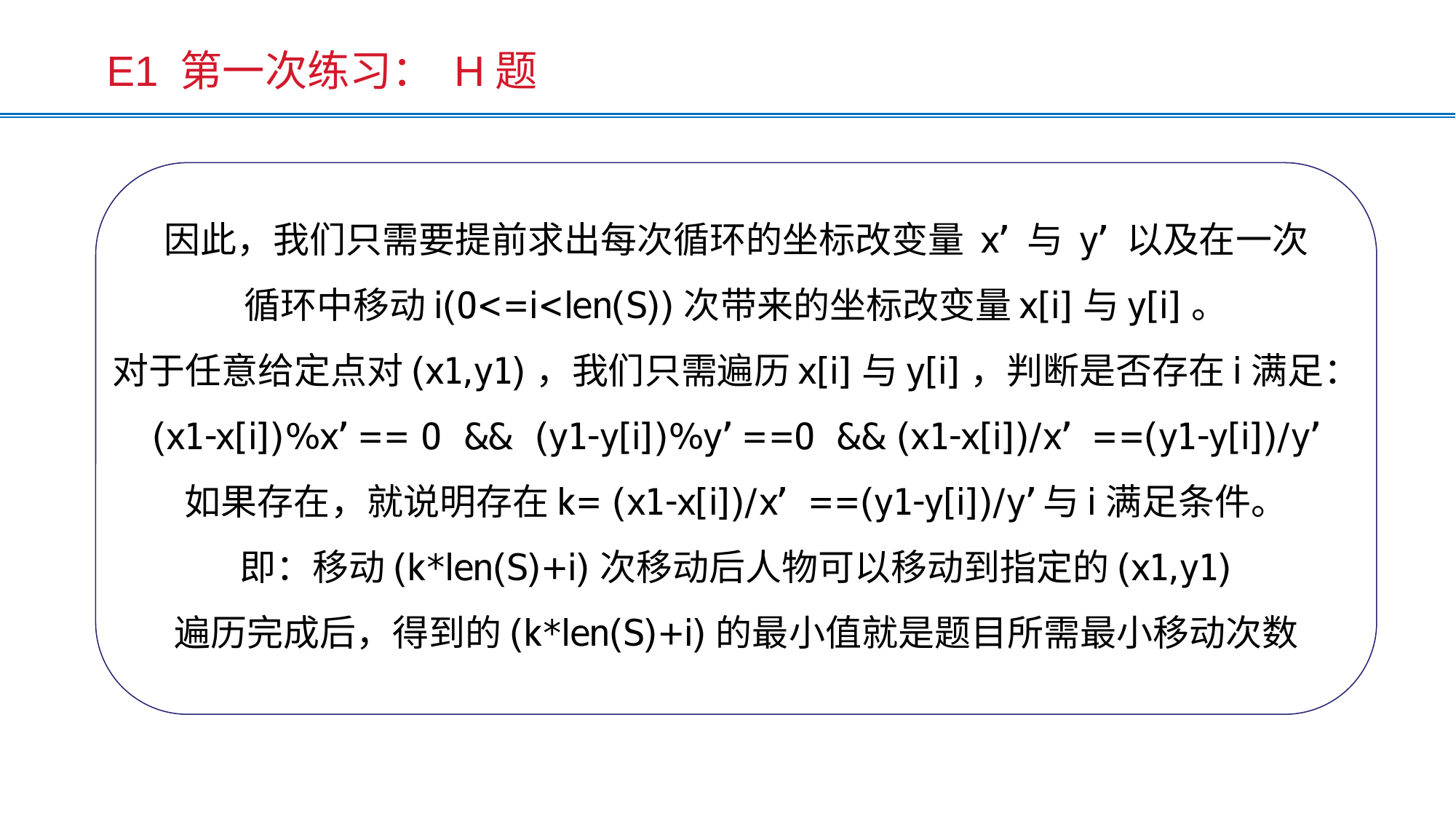

E1 第一次练习： H题
因此，我们只需要提前求出每次循环的坐标改变量 x’ 与 y’ 以及在一次
循环中移动i(0<=i<len(S))次带来的坐标改变量x[i]与y[i]。
对于任意给定点对(x1,y1)，我们只需遍历x[i]与y[i]，判断是否存在i满足：
(x1-x[i])%x’ == 0  &&  (y1-y[i])%y’ ==0  && (x1-x[i])/x’  ==(y1-y[i])/y’
如果存在，就说明存在k= (x1-x[i])/x’  ==(y1-y[i])/y’与i满足条件。
即：移动(k*len(S)+i)次移动后人物可以移动到指定的(x1,y1)
遍历完成后，得到的(k*len(S)+i)的最小值就是题目所需最小移动次数